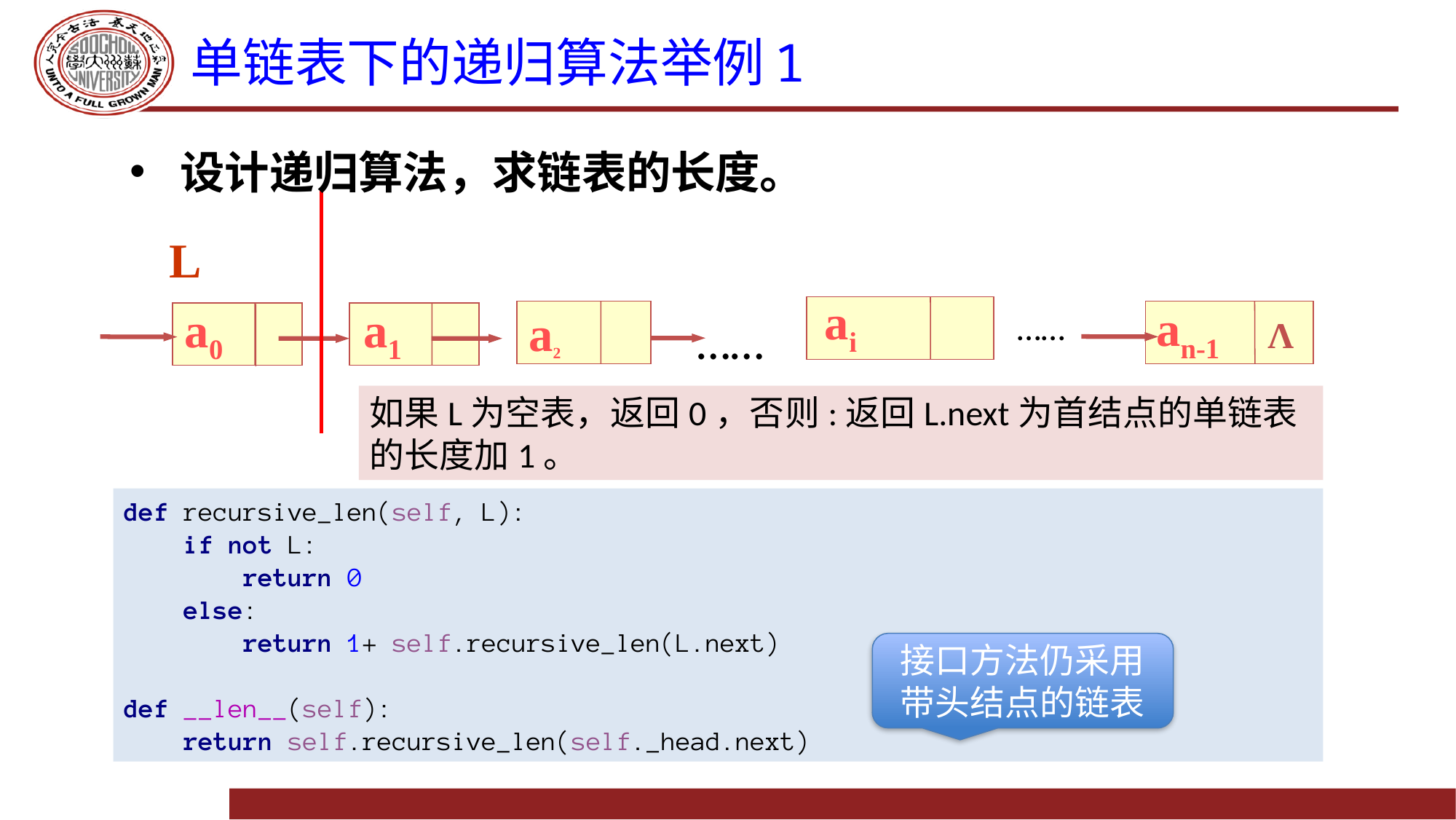

# 单链表下的递归算法举例1
设计递归算法，求链表的长度。
L
ai
an-1
a0
a1

a2
……

……
Λ

如果L为空表，返回0，否则:返回L.next为首结点的单链表的长度加1。
def recursive_len(self, L):
    if not L:
        return 0
    else:
        return 1+ self.recursive_len(L.next)
def __len__(self):
    return self.recursive_len(self._head.next)
接口方法仍采用带头结点的链表